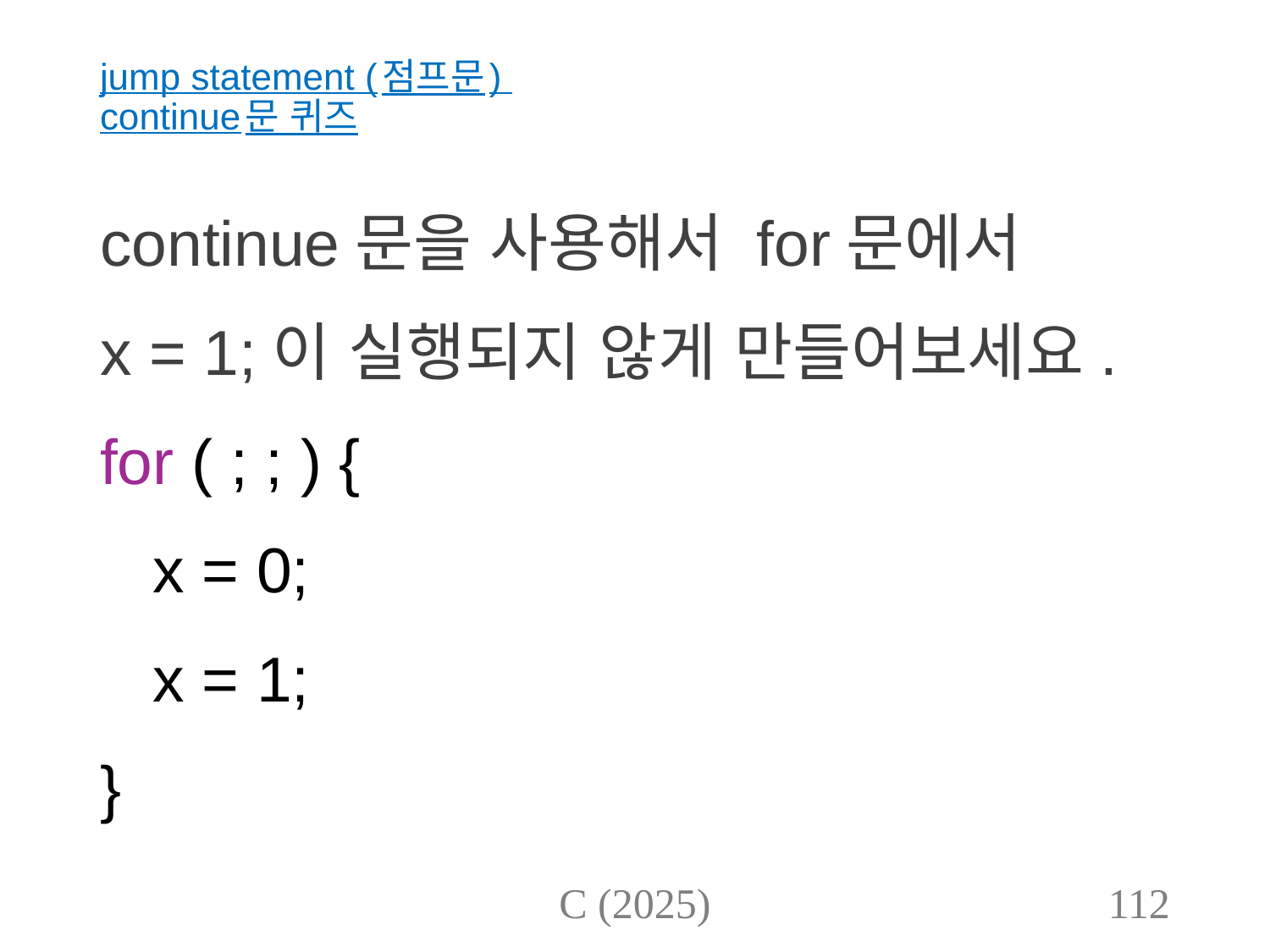

# jump statement (점프문) continue문 퀴즈
continue문을 사용해서 for문에서
x = 1;이 실행되지 않게 만들어보세요.
for ( ; ; ) {
   x = 0;
   x = 1;
}
C (2025)
112